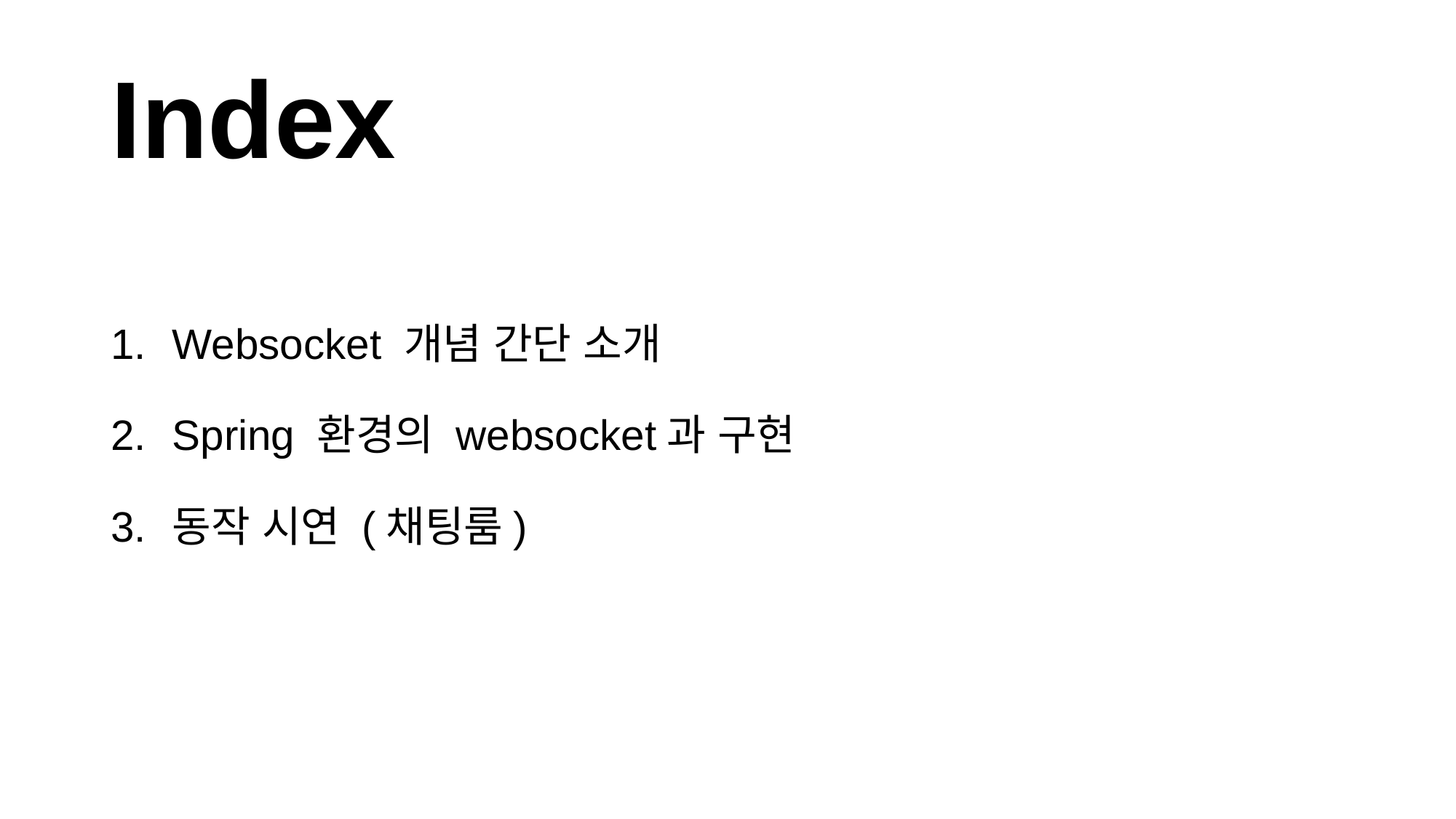

# Index
Websocket 개념 간단 소개
Spring 환경의 websocket과 구현
동작 시연 (채팅룸)